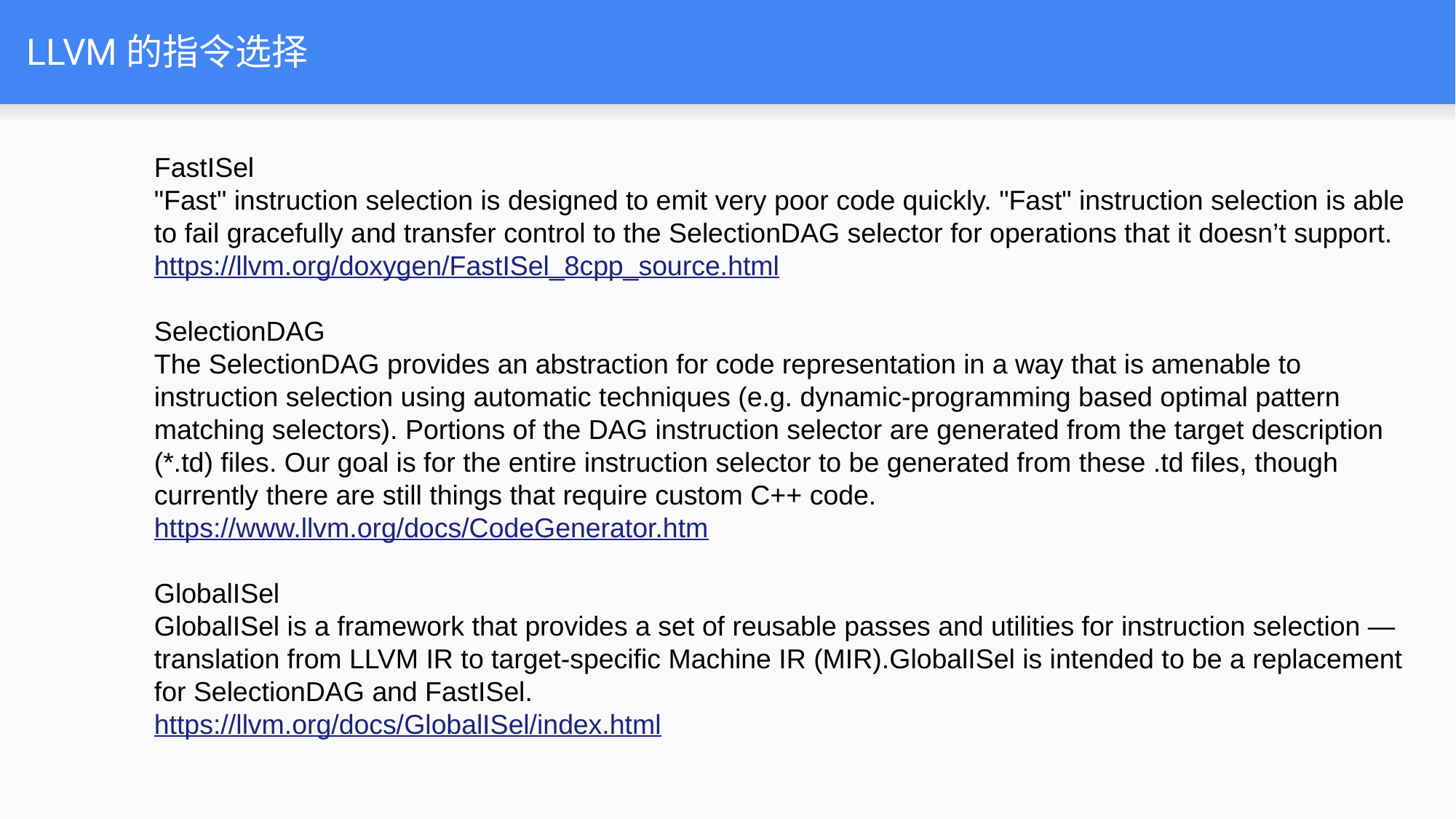

# LLVM的指令选择
FastISel
"Fast" instruction selection is designed to emit very poor code quickly. "Fast" instruction selection is able to fail gracefully and transfer control to the SelectionDAG selector for operations that it doesn’t support.
https://llvm.org/doxygen/FastISel_8cpp_source.html

SelectionDAG
The SelectionDAG provides an abstraction for code representation in a way that is amenable to instruction selection using automatic techniques (e.g. dynamic-programming based optimal pattern matching selectors). Portions of the DAG instruction selector are generated from the target description (*.td) files. Our goal is for the entire instruction selector to be generated from these .td files, though currently there are still things that require custom C++ code.
https://www.llvm.org/docs/CodeGenerator.htm

GlobalISel
GlobalISel is a framework that provides a set of reusable passes and utilities for instruction selection — translation from LLVM IR to target-specific Machine IR (MIR).GlobalISel is intended to be a replacement for SelectionDAG and FastISel.
https://llvm.org/docs/GlobalISel/index.html